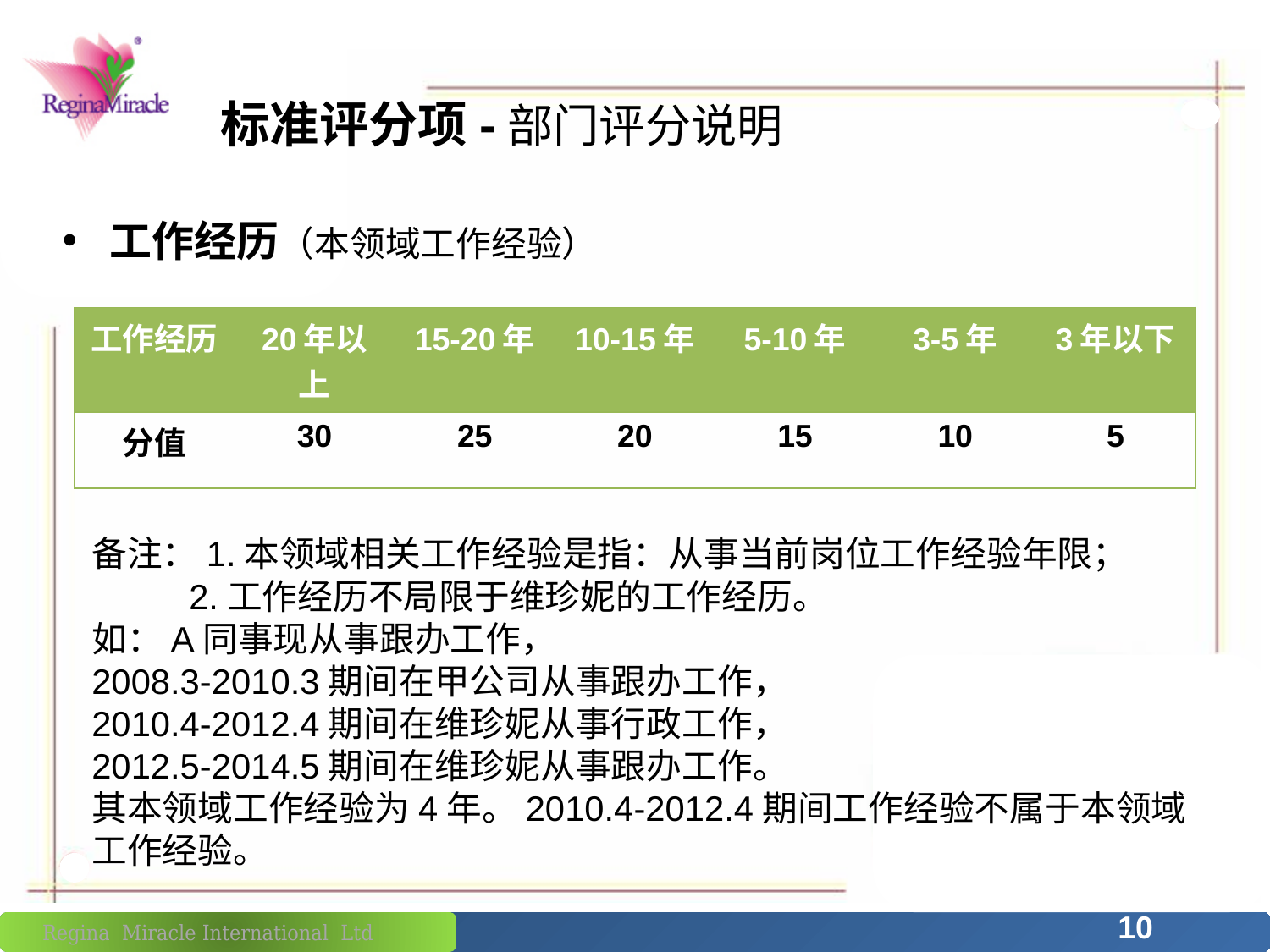

标准评分项-部门评分说明
工作经历（本领域工作经验）
| 工作经历 | 20年以上 | 15-20年 | 10-15年 | 5-10年 | 3-5年 | 3年以下 |
| --- | --- | --- | --- | --- | --- | --- |
| 分值 | 30 | 25 | 20 | 15 | 10 | 5 |
备注：1.本领域相关工作经验是指：从事当前岗位工作经验年限；
          2.工作经历不局限于维珍妮的工作经历。
如：A同事现从事跟办工作，
2008.3-2010.3期间在甲公司从事跟办工作，
2010.4-2012.4期间在维珍妮从事行政工作，
2012.5-2014.5期间在维珍妮从事跟办工作。
其本领域工作经验为4年。2010.4-2012.4期间工作经验不属于本领域工作经验。
    10